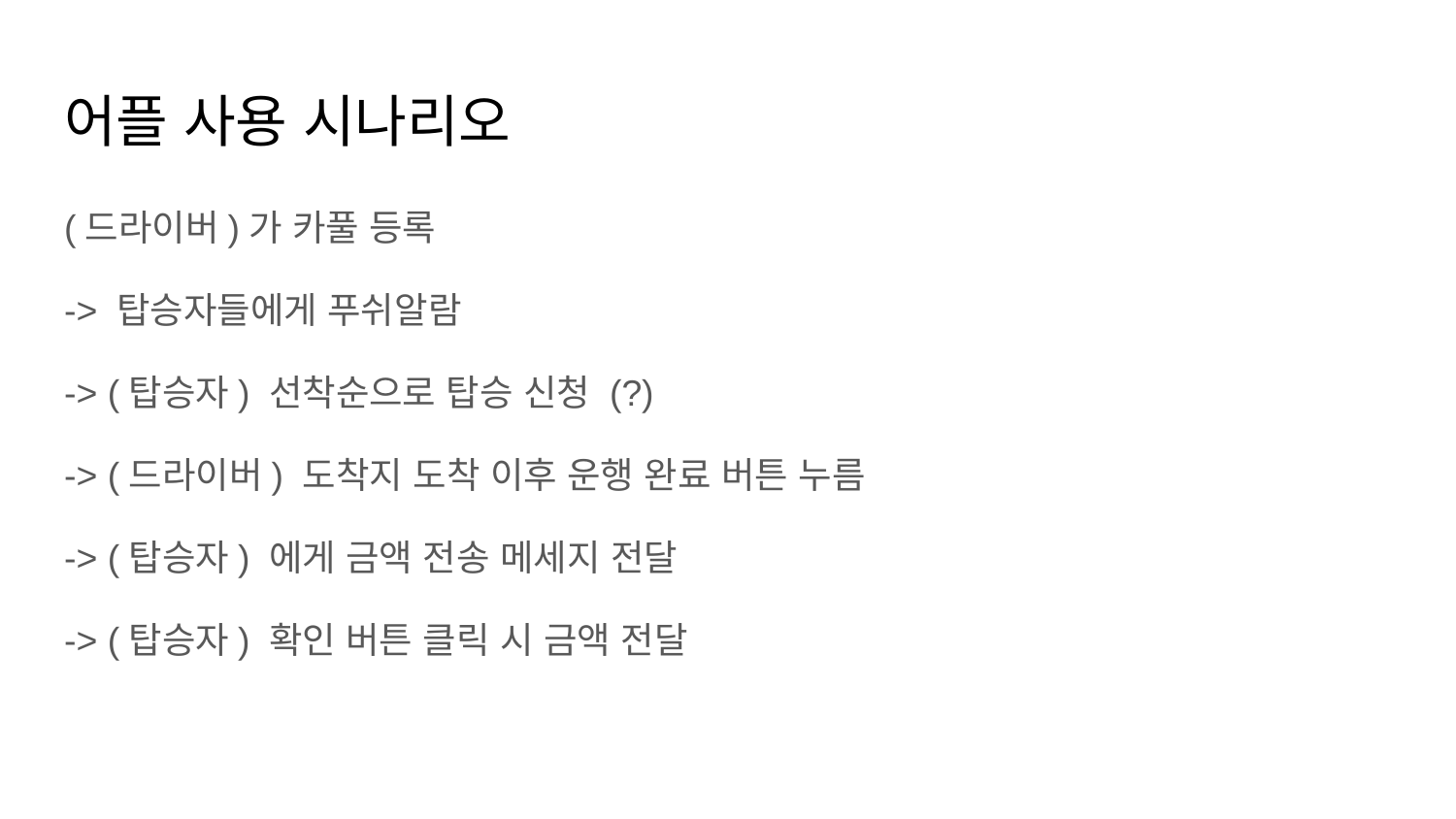

# 어플 사용 시나리오
(드라이버)가 카풀 등록
-> 탑승자들에게 푸쉬알람
-> (탑승자) 선착순으로 탑승 신청 (?)
-> (드라이버) 도착지 도착 이후 운행 완료 버튼 누름
-> (탑승자) 에게 금액 전송 메세지 전달
-> (탑승자) 확인 버튼 클릭 시 금액 전달